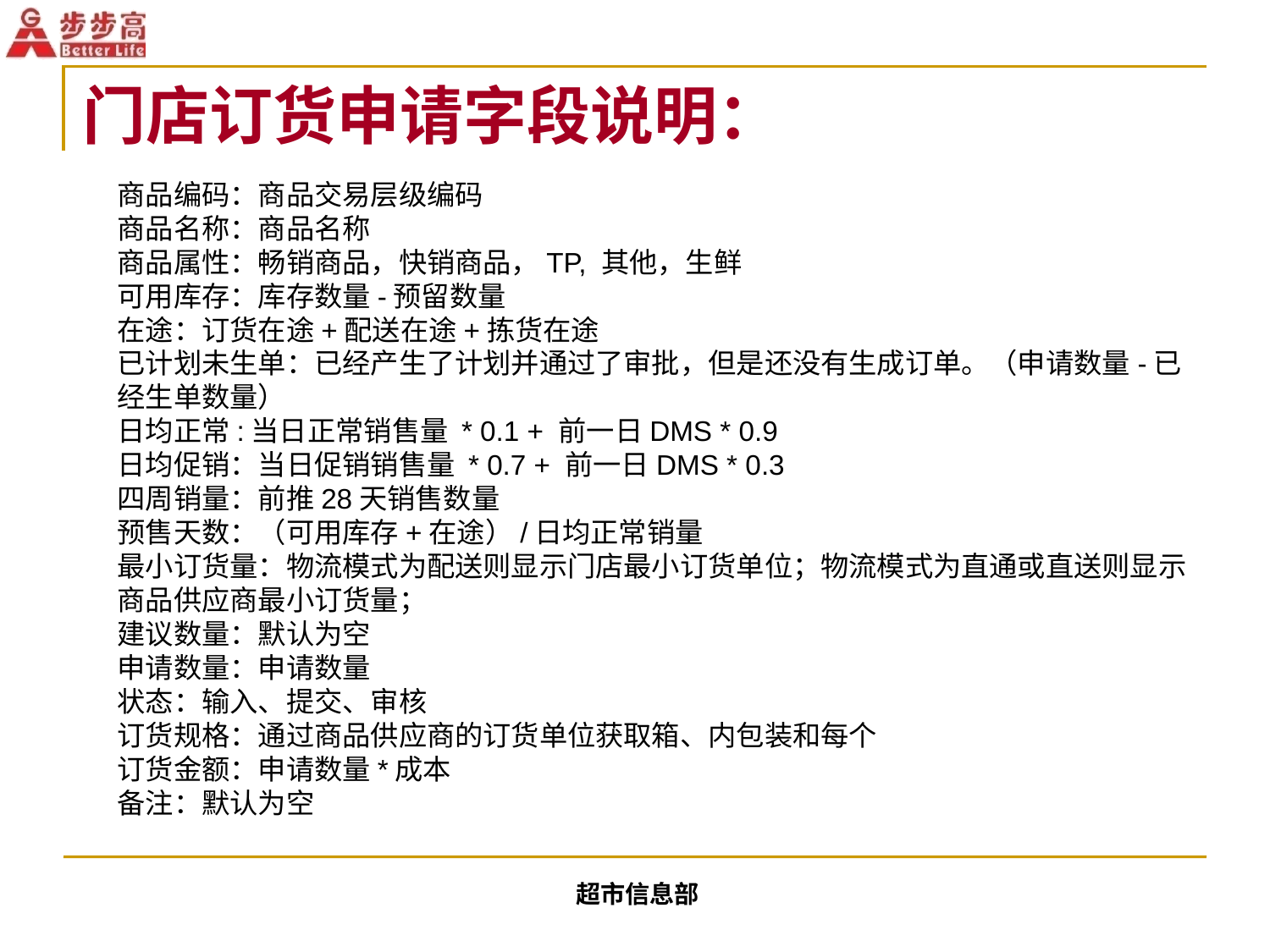

# 门店订货申请字段说明：
商品编码：商品交易层级编码
商品名称：商品名称
商品属性：畅销商品，快销商品，TP, 其他，生鲜
可用库存：库存数量-预留数量
在途：订货在途+配送在途+拣货在途
已计划未生单：已经产生了计划并通过了审批，但是还没有生成订单。（申请数量-已经生单数量）
日均正常:当日正常销售量 * 0.1 + 前一日DMS * 0.9
日均促销：当日促销销售量 * 0.7 + 前一日DMS * 0.3
四周销量：前推28天销售数量
预售天数：（可用库存+在途）/日均正常销量
最小订货量：物流模式为配送则显示门店最小订货单位；物流模式为直通或直送则显示商品供应商最小订货量；
建议数量：默认为空
申请数量：申请数量
状态：输入、提交、审核
订货规格：通过商品供应商的订货单位获取箱、内包装和每个
订货金额：申请数量*成本
备注：默认为空